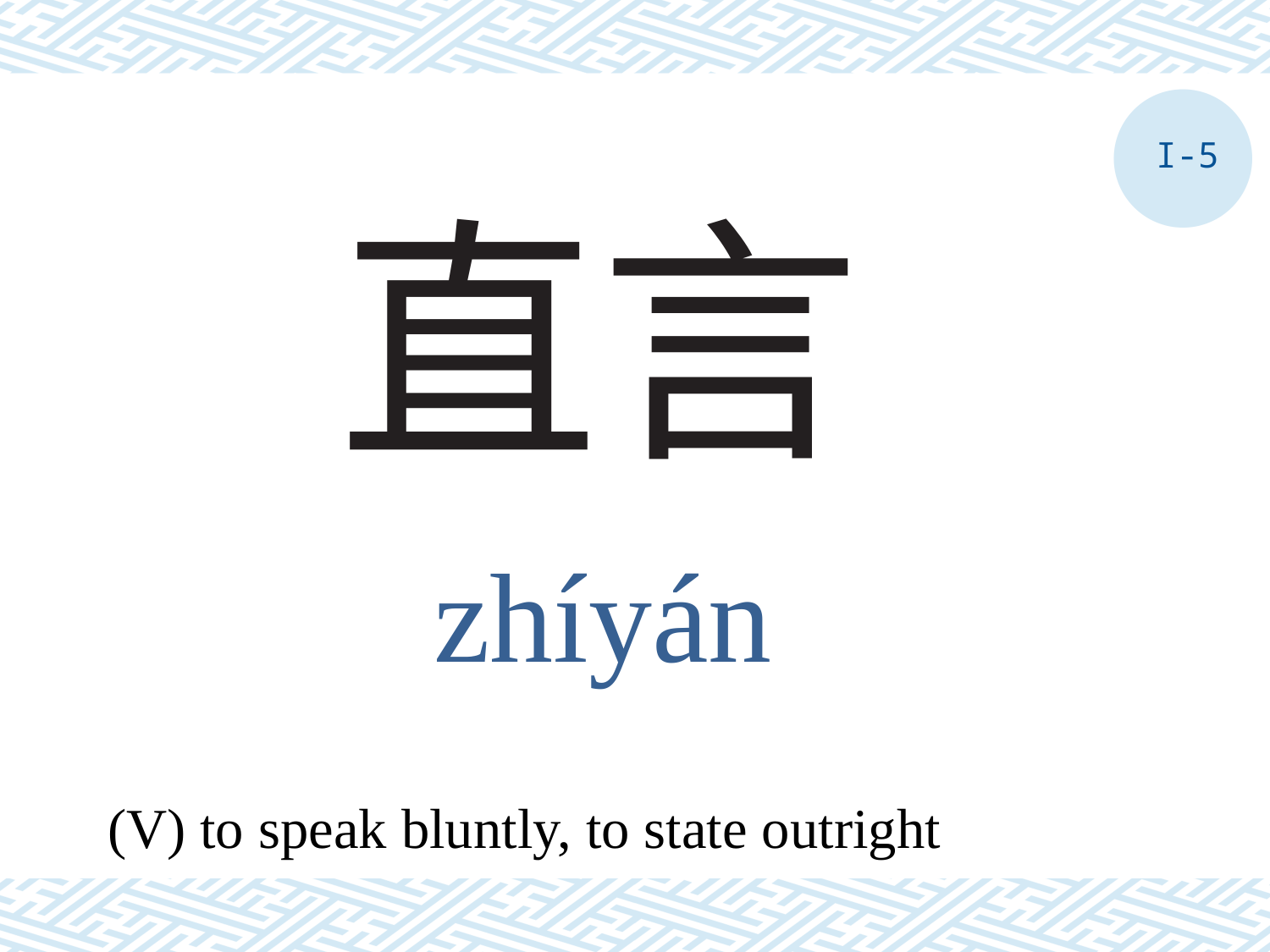

I-5

# 直言
zhíyán
(V) to speak bluntly, to state outright